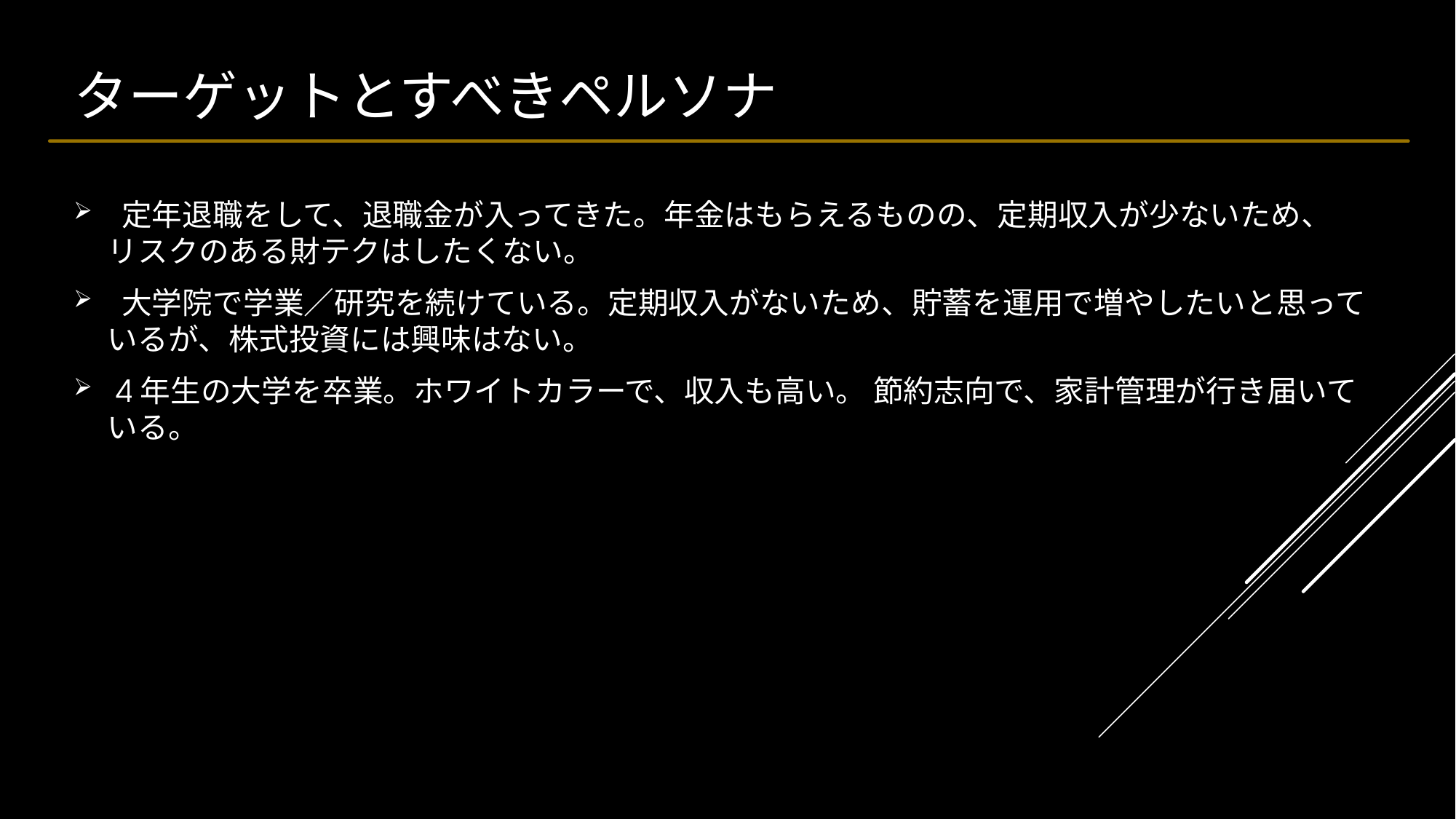

# ターゲットとすべきペルソナ
 定年退職をして、退職金が入ってきた。年金はもらえるものの、定期収入が少ないため、
リスクのある財テクはしたくない。
 大学院で学業／研究を続けている。定期収入がないため、貯蓄を運用で増やしたいと思っているが、株式投資には興味はない。
 4年生の大学を卒業。ホワイトカラーで、収入も高い。 節約志向で、家計管理が行き届いている。